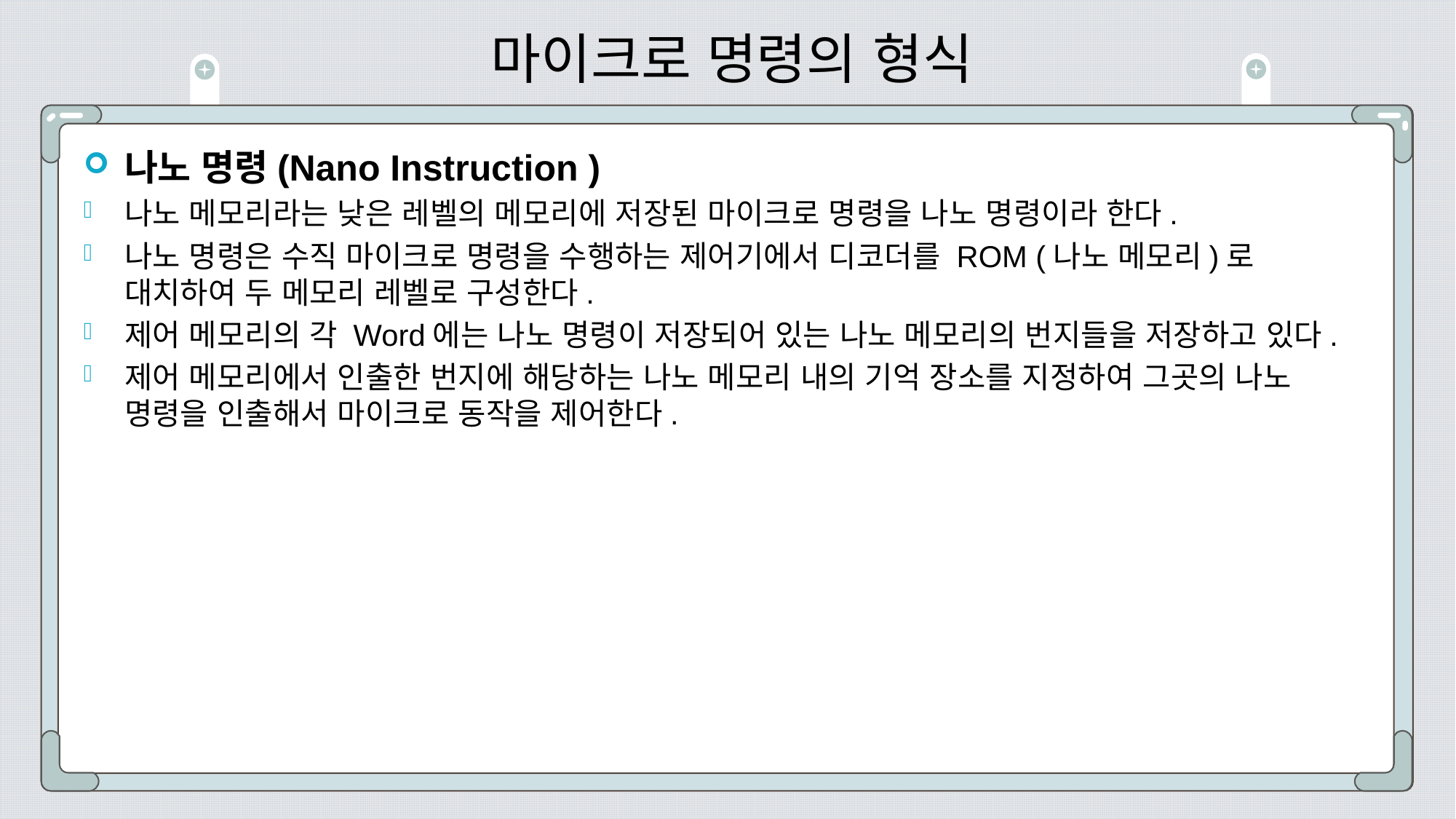

# 마이크로 명령의 형식
나노 명령(Nano Instruction )
나노 메모리라는 낮은 레벨의 메모리에 저장된 마이크로 명령을 나노 명령이라 한다.
나노 명령은 수직 마이크로 명령을 수행하는 제어기에서 디코더를 ROM (나노 메모리)로 대치하여 두 메모리 레벨로 구성한다.
제어 메모리의 각 Word에는 나노 명령이 저장되어 있는 나노 메모리의 번지들을 저장하고 있다.
제어 메모리에서 인출한 번지에 해당하는 나노 메모리 내의 기억 장소를 지정하여 그곳의 나노 명령을 인출해서 마이크로 동작을 제어한다.